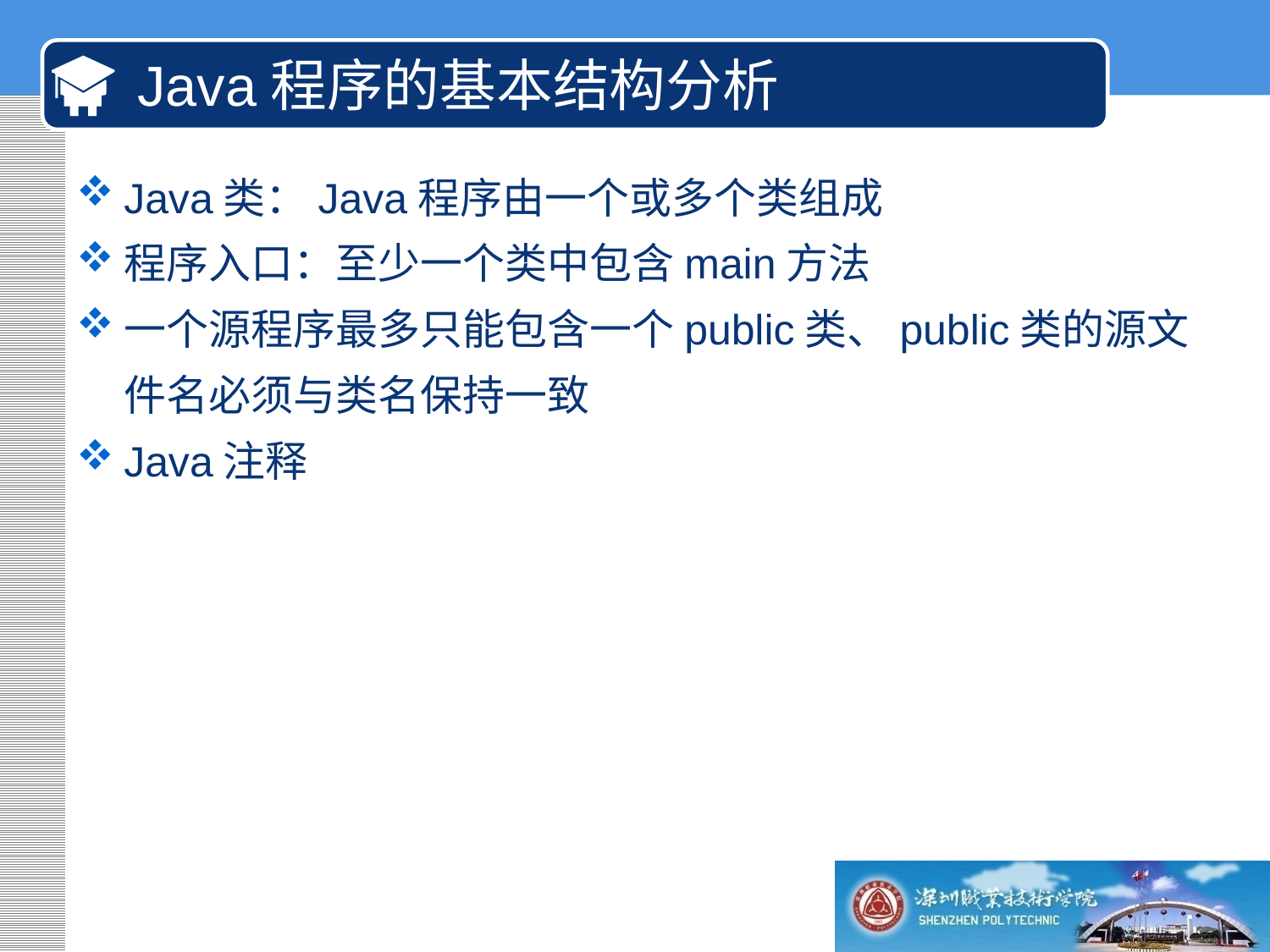

# Java程序的基本结构分析
Java类：Java程序由一个或多个类组成
程序入口：至少一个类中包含main方法
一个源程序最多只能包含一个public类、public类的源文件名必须与类名保持一致
Java注释